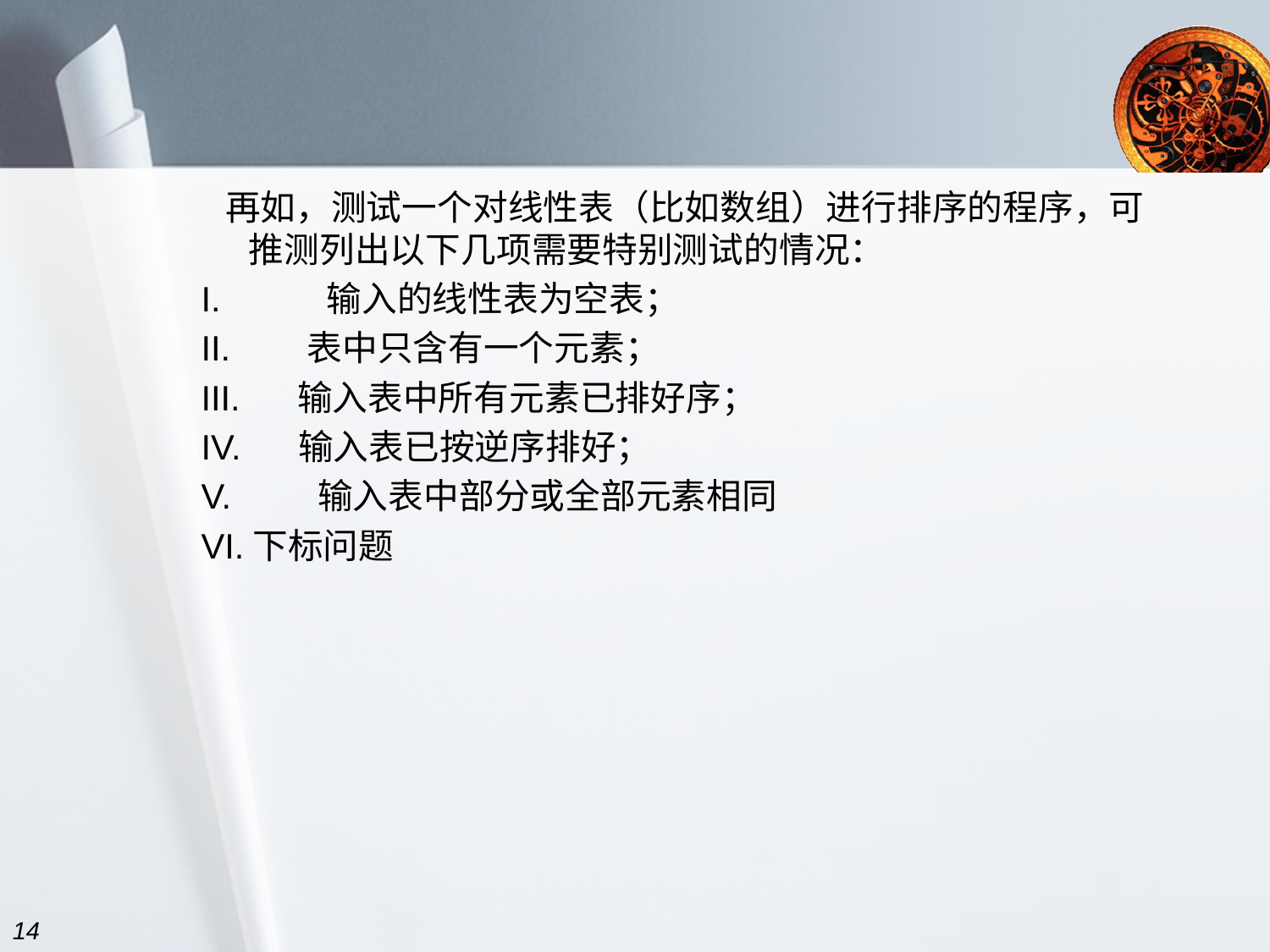

#
  再如，测试一个对线性表（比如数组）进行排序的程序，可推测列出以下几项需要特别测试的情况：
I.          输入的线性表为空表；
II.       表中只含有一个元素；
III.     输入表中所有元素已排好序；
IV.     输入表已按逆序排好；
V.        输入表中部分或全部元素相同
VI.下标问题

14